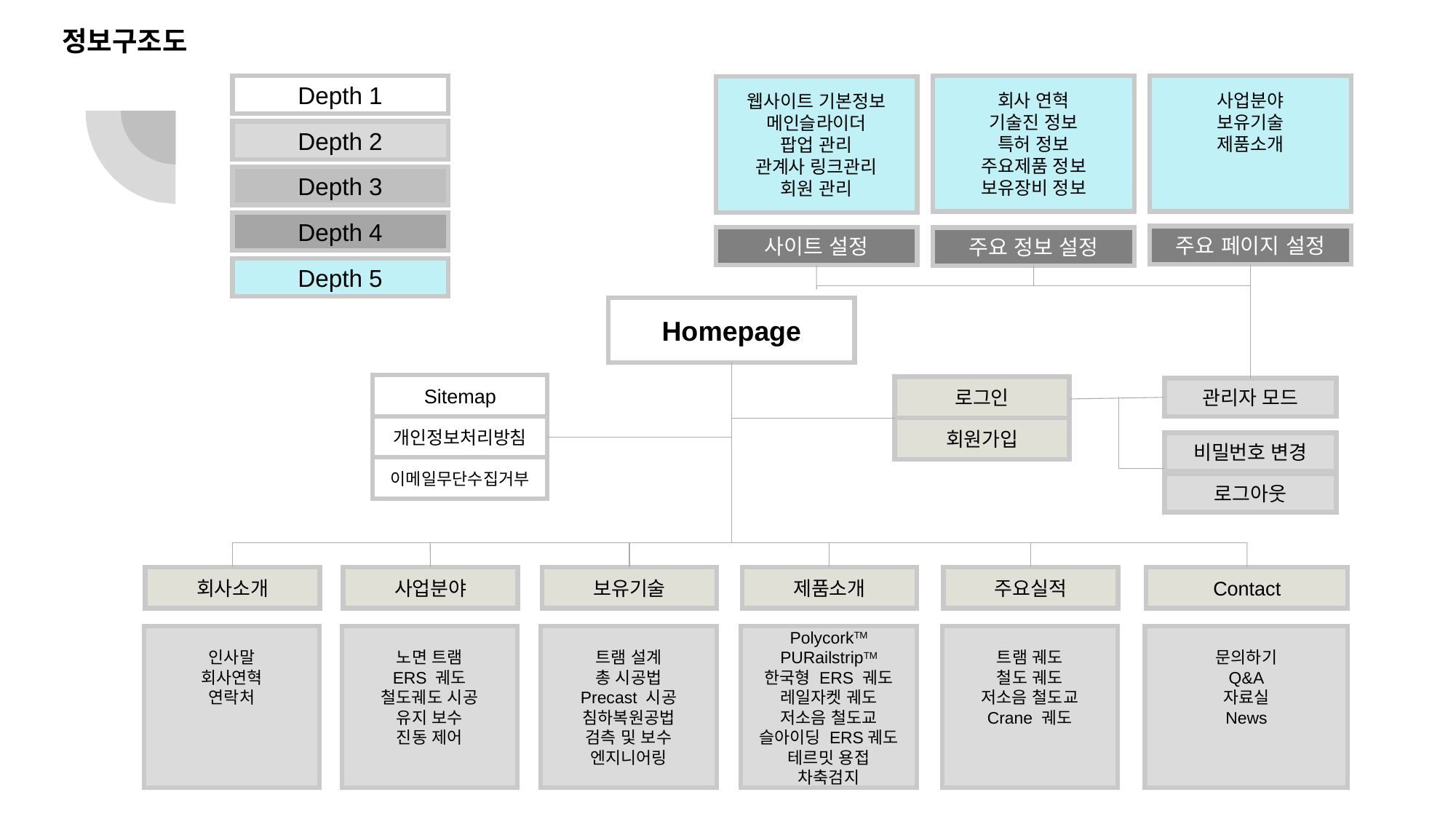

정보구조도
Depth 1
회사 연혁
기술진 정보
특허 정보
주요제품 정보
보유장비 정보
사업분야
보유기술
제품소개

웹사이트 기본정보
메인슬라이더
팝업 관리
관계사 링크관리
회원 관리

Depth 2
Depth 3
Depth 4
주요 페이지 설정
사이트 설정
주요 정보 설정
Depth 5
Homepage
Sitemap
로그인
관리자 모드
개인정보처리방침
회원가입
비밀번호 변경
이메일무단수집거부
로그아웃
회사소개
사업분야
보유기술
제품소개
주요실적
Contact
인사말
회사연혁
연락처

노면 트램
ERS 궤도
철도궤도 시공
유지 보수
진동 제어

트램 설계
총 시공법
Precast 시공
침하복원공법
검측 및 보수
엔지니어링
PolycorkTM
PURailstripTM
한국형 ERS 궤도
레일자켓 궤도
저소음 철도교
슬아이딩 ERS궤도 테르밋 용접
차축검지
트램 궤도
철도 궤도
저소음 철도교
Crane 궤도

문의하기
Q&A
자료실
News